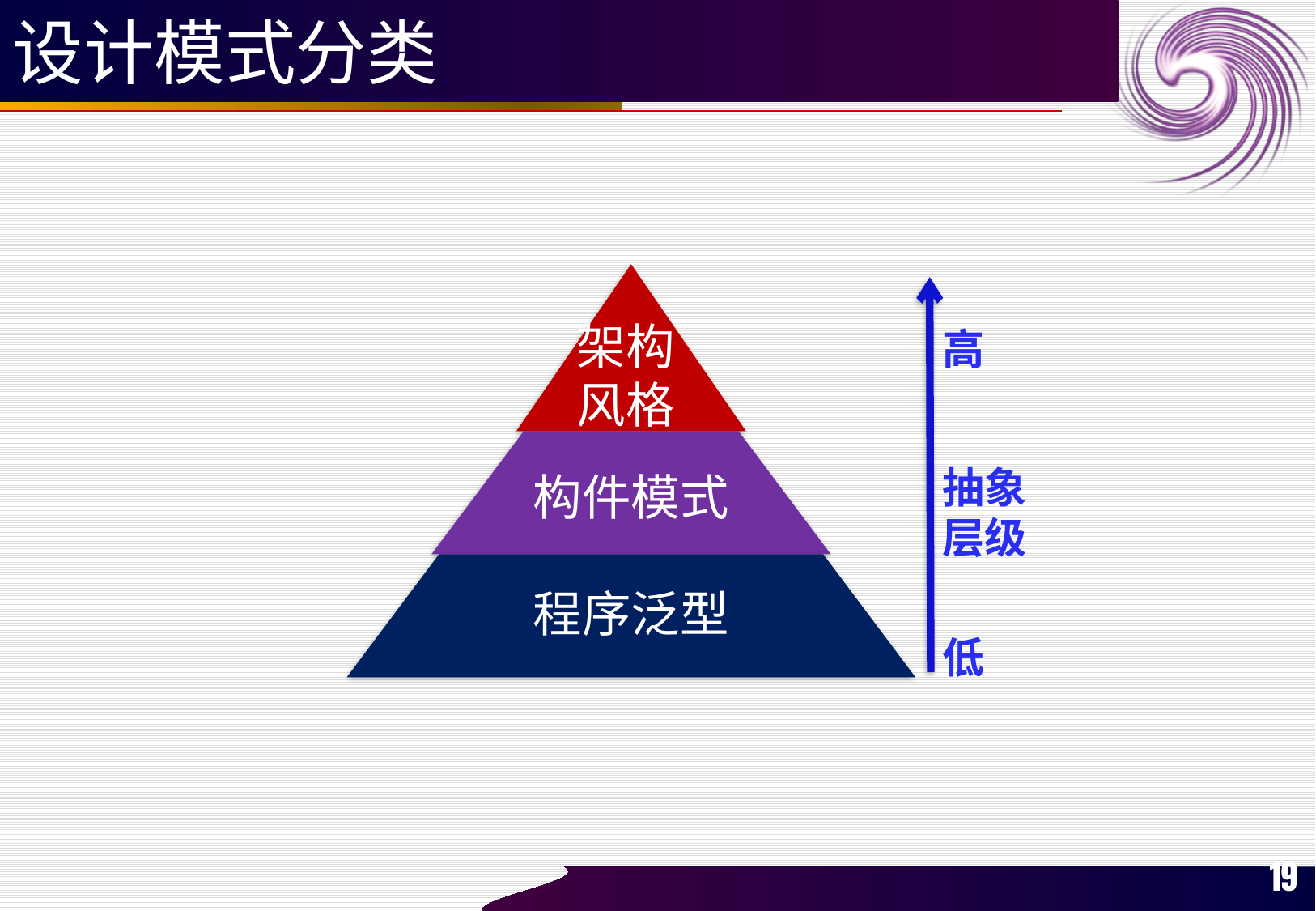

# 设计模式分类

架构
风格
高

构件模式
抽象
层级

程序泛型
低
19